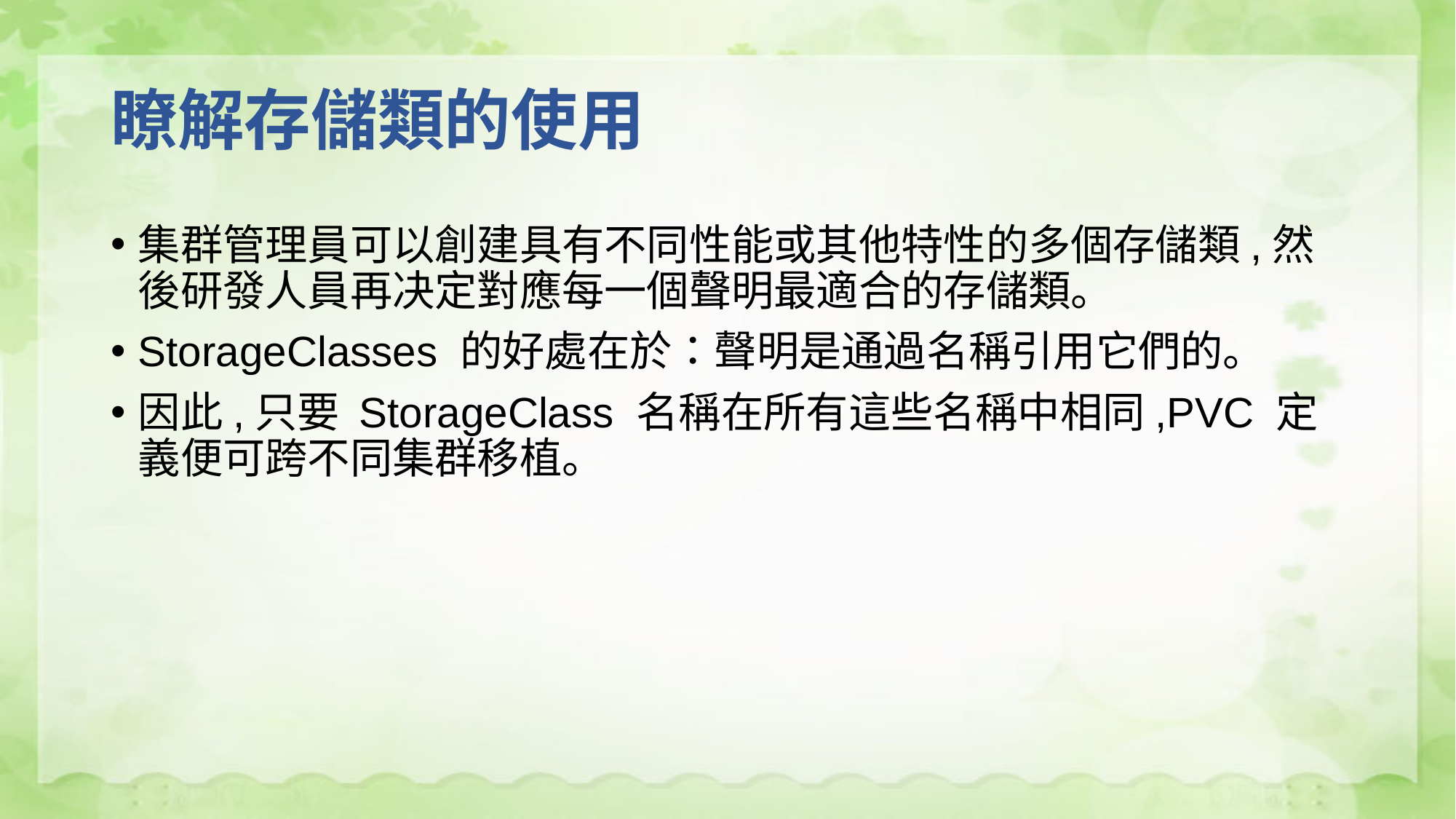

# 瞭解存儲類的使用
集群管理員可以創建具有不同性能或其他特性的多個存儲類,然後研發人員再决定對應每一個聲明最適合的存儲類。
StorageClasses 的好處在於：聲明是通過名稱引用它們的。
因此,只要 StorageClass 名稱在所有這些名稱中相同,PVC 定義便可跨不同集群移植。